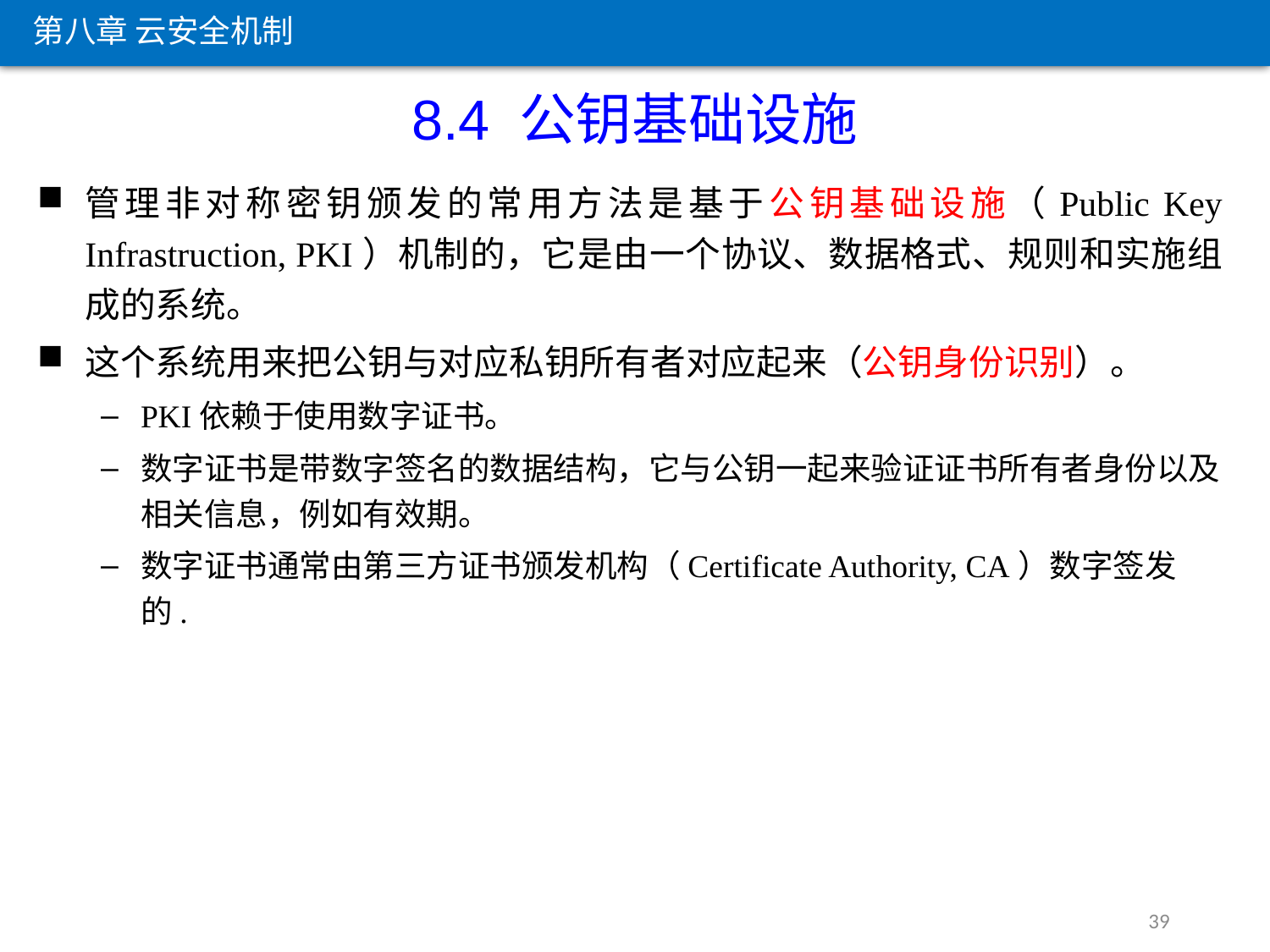

第八章 云安全机制
8.4 公钥基础设施
管理非对称密钥颁发的常用方法是基于公钥基础设施（Public Key Infrastruction, PKI）机制的，它是由一个协议、数据格式、规则和实施组成的系统。
这个系统用来把公钥与对应私钥所有者对应起来（公钥身份识别）。
PKI依赖于使用数字证书。
数字证书是带数字签名的数据结构，它与公钥一起来验证证书所有者身份以及相关信息，例如有效期。
数字证书通常由第三方证书颁发机构（Certificate Authority, CA）数字签发的.
39